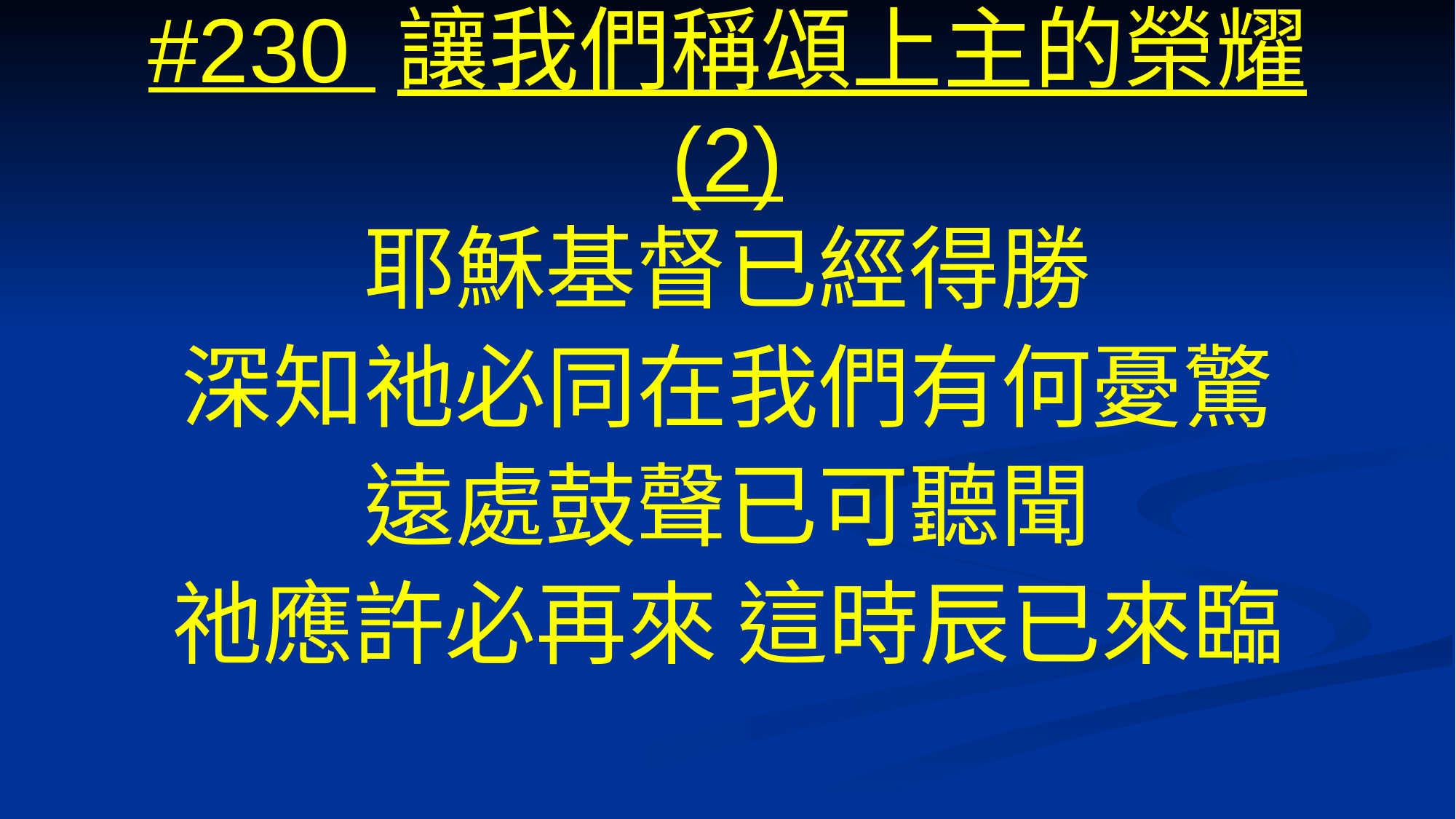

# #230 讓我們稱頌上主的榮耀 (2)
耶穌基督已經得勝
深知祂必同在我們有何憂驚
遠處鼓聲已可聽聞
祂應許必再來 這時辰已來臨